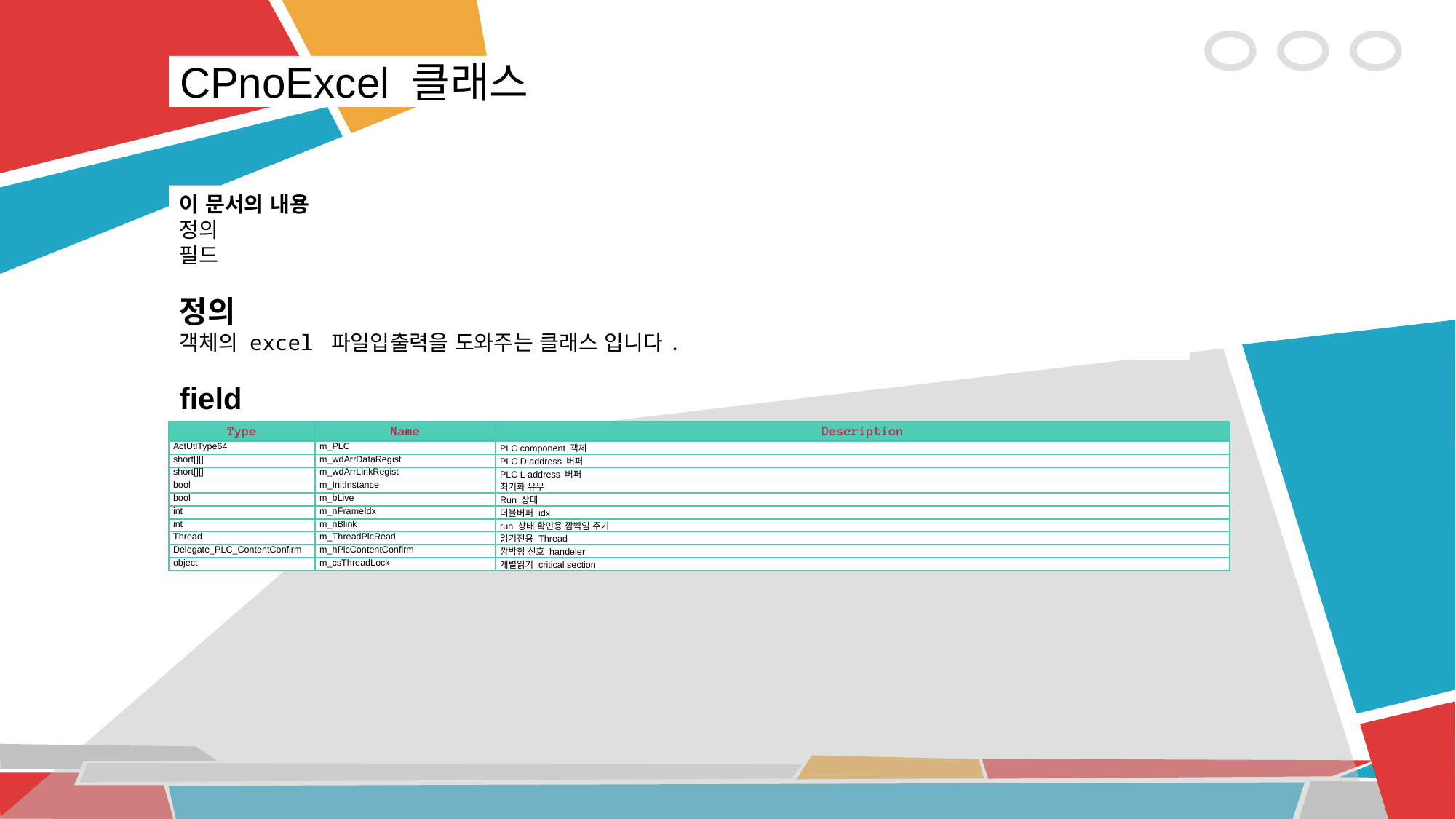

CPnoExcel 클래스
이 문서의 내용
정의
필드

정의
객체의 excel 파일입출력을 도와주는 클래스 입니다.
field
| Type | Name | Description |
| --- | --- | --- |
| ActUtlType64 | m\_PLC | PLC component 객체 |
| short[][] | m\_wdArrDataRegist | PLC D address 버퍼 |
| short[][] | m\_wdArrLinkRegist | PLC L address 버퍼 |
| bool | m\_InitInstance | 최기화 유무 |
| bool | m\_bLive | Run 상태 |
| int | m\_nFrameIdx | 더블버퍼 idx |
| int | m\_nBlink | run 상태 확인용 깜빡임 주기 |
| Thread | m\_ThreadPlcRead | 읽기전용 Thread |
| Delegate\_PLC\_ContentConfirm | m\_hPlcContentConfirm | 깜박힘 신호 handeler |
| object | m\_csThreadLock | 개별읽기 critical section |